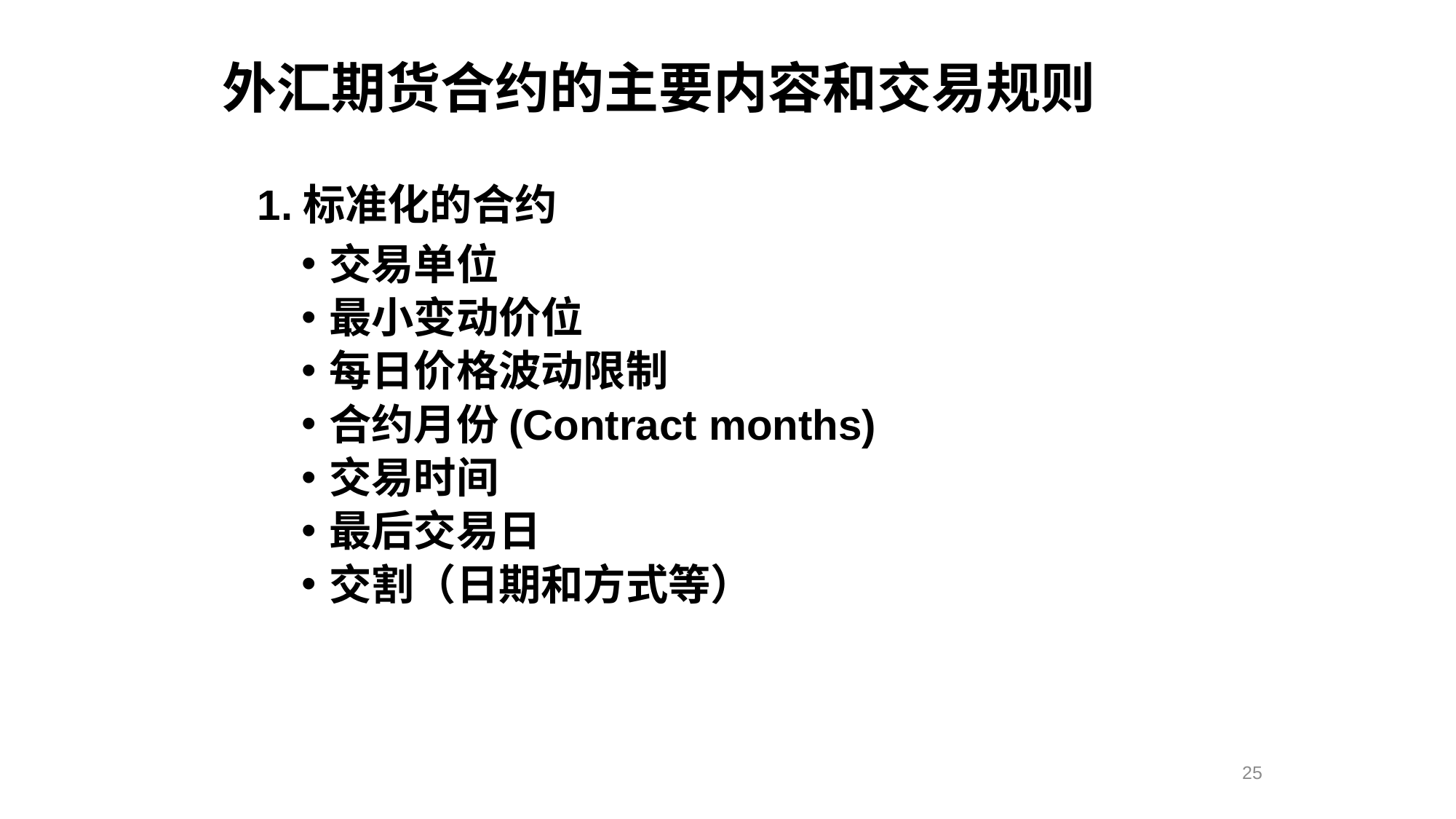

外汇期货合约的主要内容和交易规则
# 1.标准化的合约
交易单位
最小变动价位
每日价格波动限制
合约月份(Contract months)
交易时间
最后交易日
交割（日期和方式等）
25